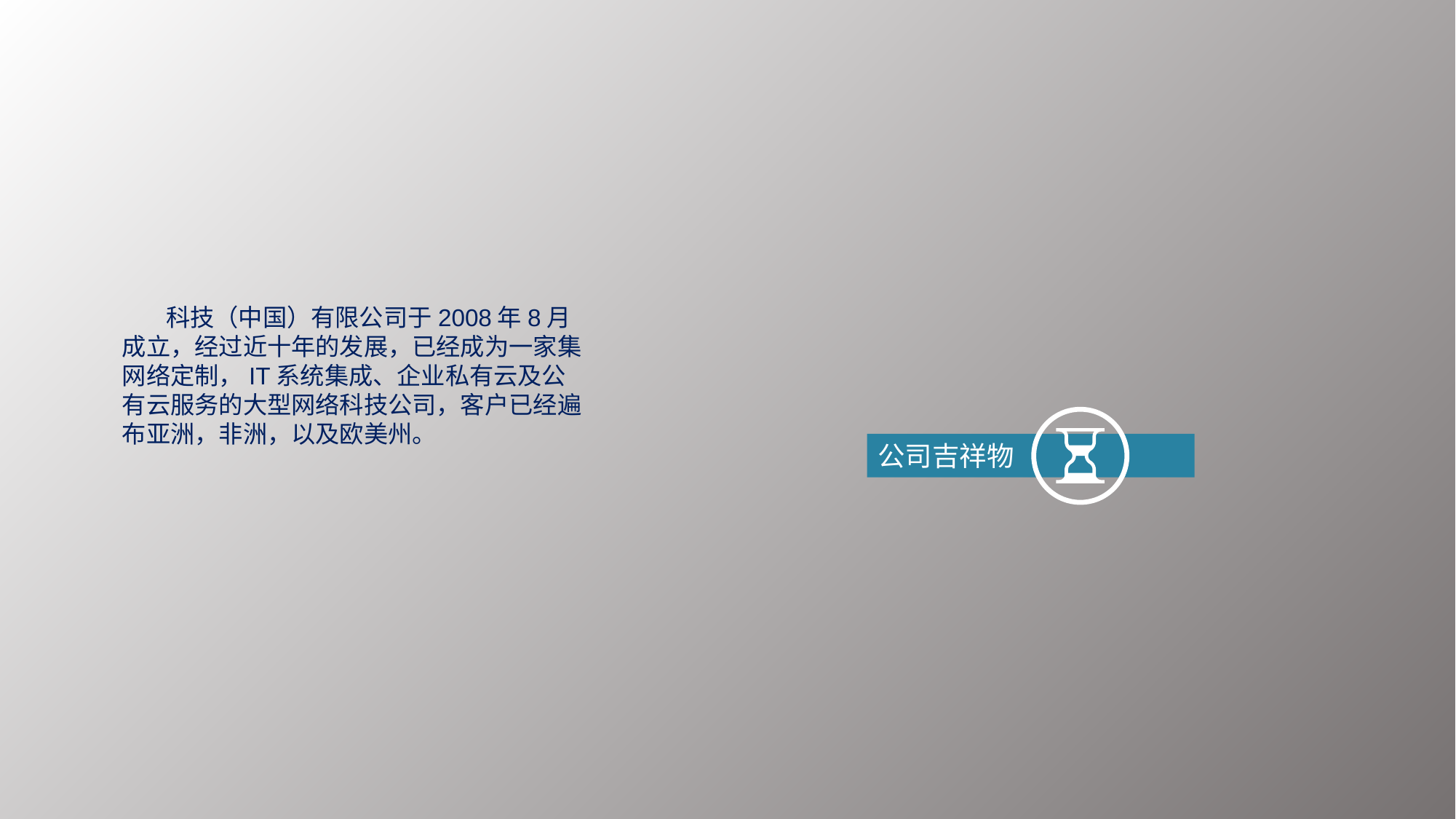

科技（中国）有限公司于2008年8月成立，经过近十年的发展，已经成为一家集网络定制，IT系统集成、企业私有云及公有云服务的大型网络科技公司，客户已经遍布亚洲，非洲，以及欧美州。

公司吉祥物